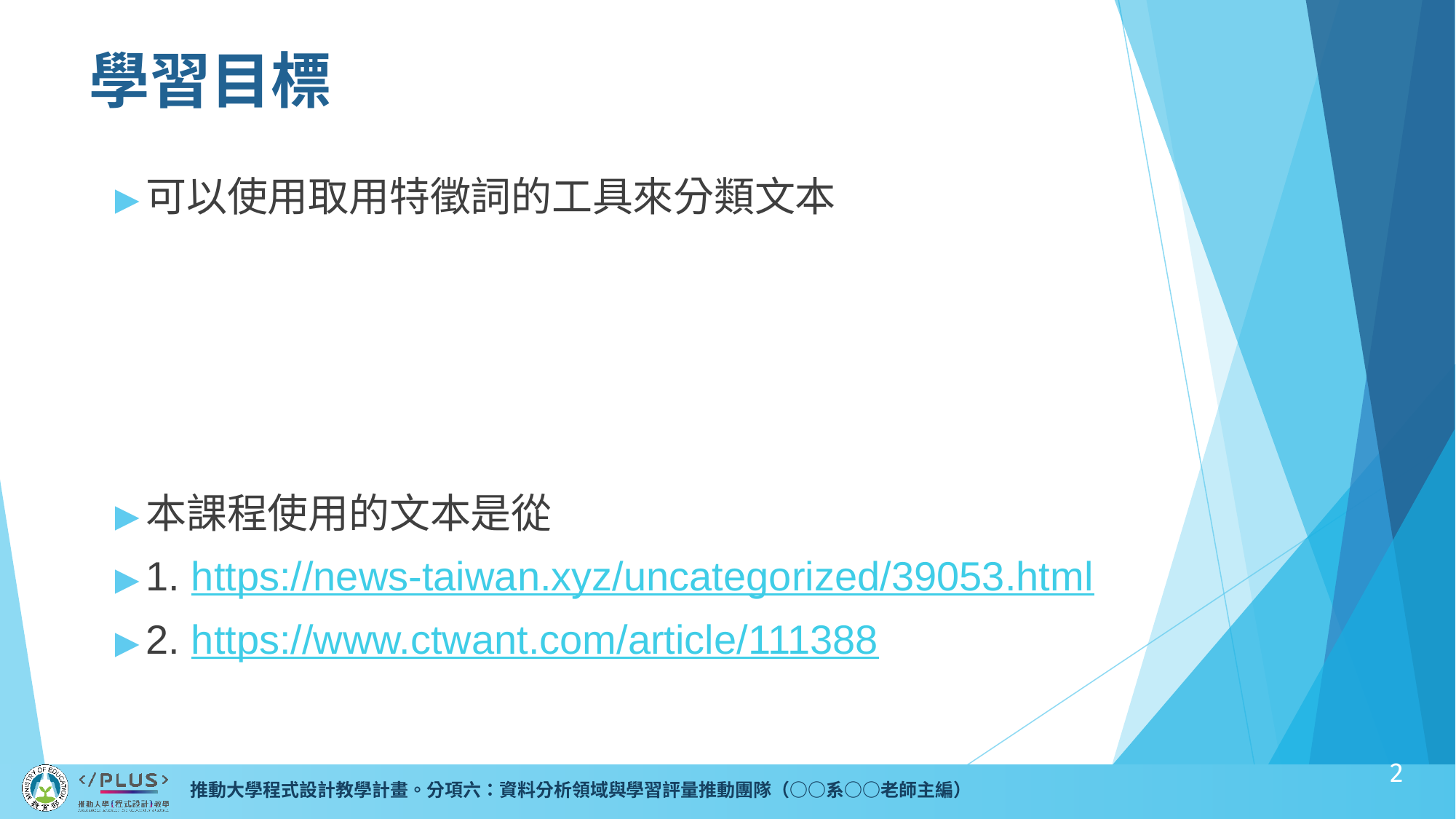

# 學習目標
可以使用取用特徵詞的工具來分類文本

本課程使用的文本是從
1. https://news-taiwan.xyz/uncategorized/39053.html
2. https://www.ctwant.com/article/111388

2